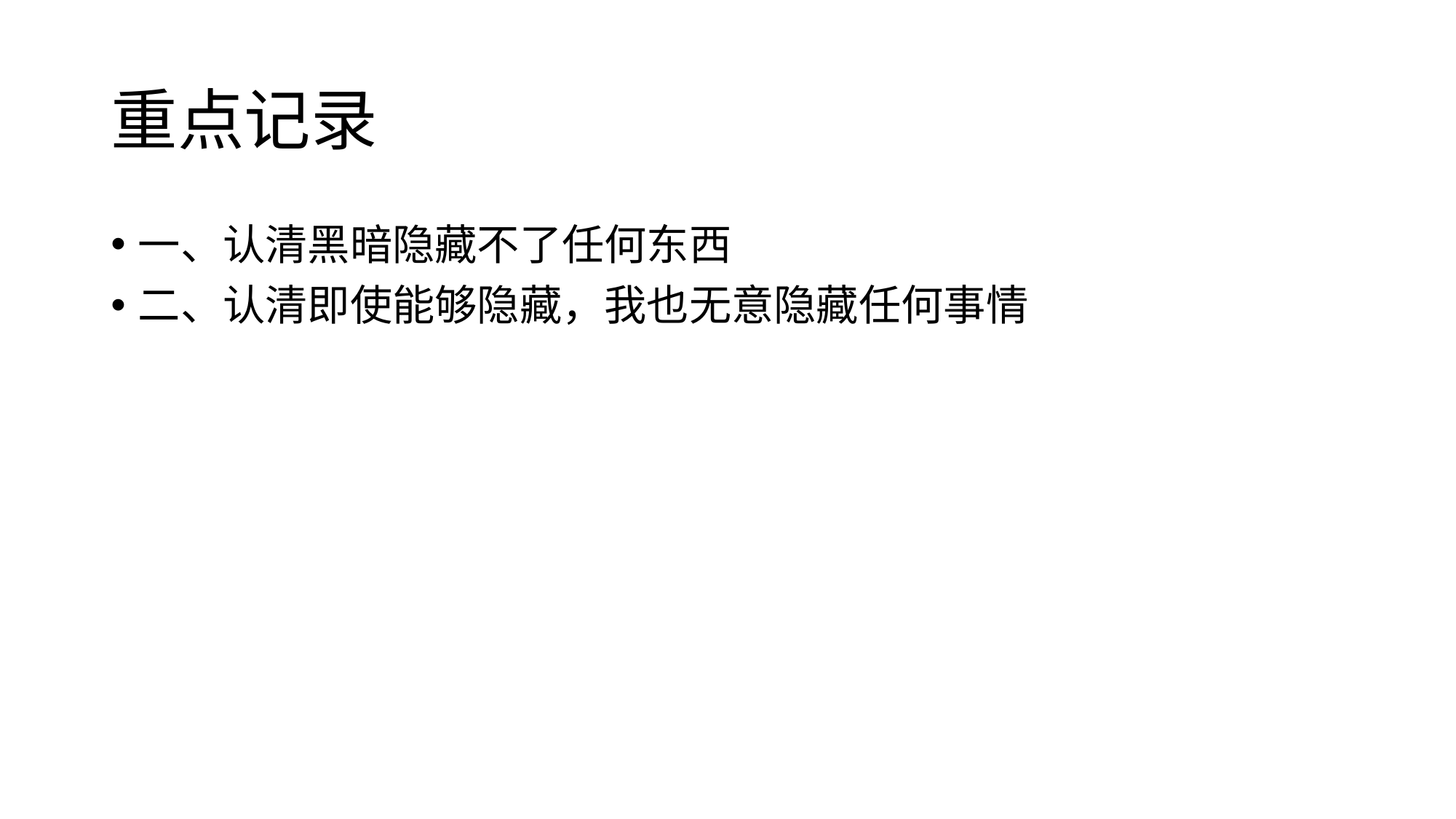

# 重点记录
一、认清黑暗隐藏不了任何东西
二、认清即使能够隐藏，我也无意隐藏任何事情